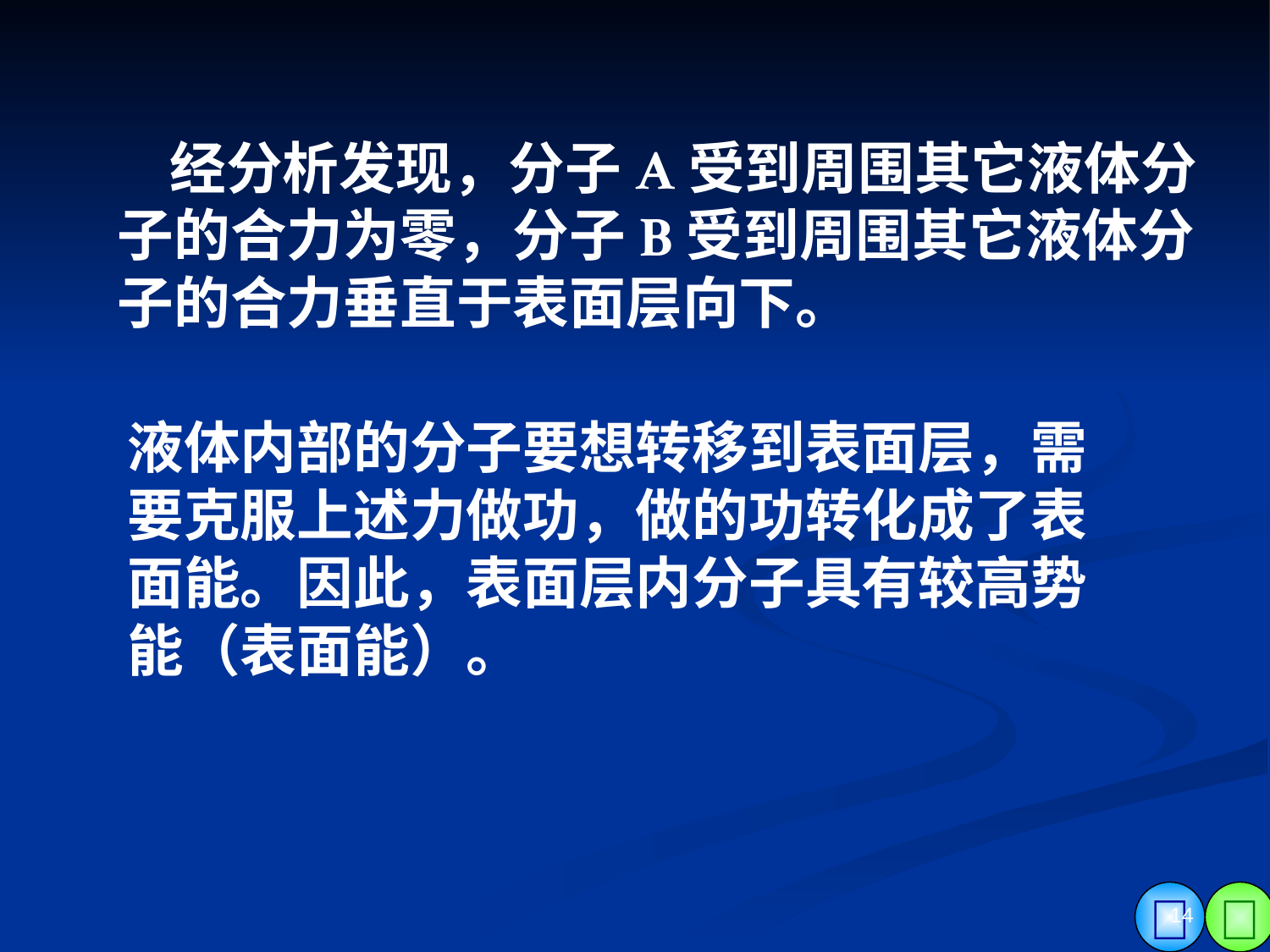

经分析发现，分子A受到周围其它液体分子的合力为零，分子B受到周围其它液体分子的合力垂直于表面层向下。
液体内部的分子要想转移到表面层，需要克服上述力做功，做的功转化成了表面能。因此，表面层内分子具有较高势能（表面能）。
14